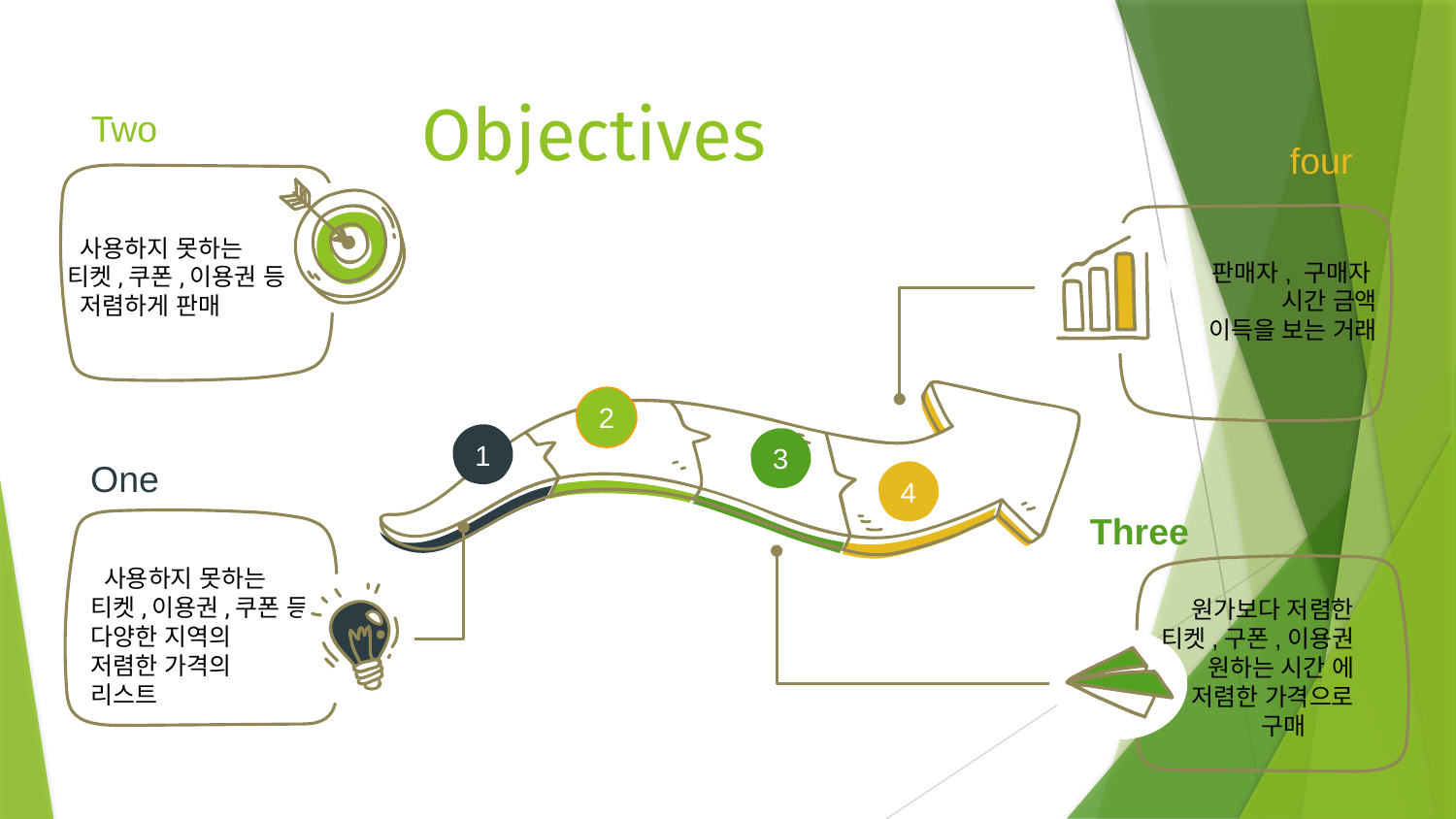

# Objectives
Two

 사용하지 못하는
티켓,쿠폰,이용권 등
 저렴하게 판매
2
four

4
원가보다 저렴한
티켓,구폰,이용권
원하는 시간 에
저렴한 가격으로
구매
판매자, 구매자
 시간 금액
이득을 보는 거래
3
Three

1
One

 사용하지 못하는
티켓,이용권,쿠폰 등
다양한 지역의
저렴한 가격의
리스트